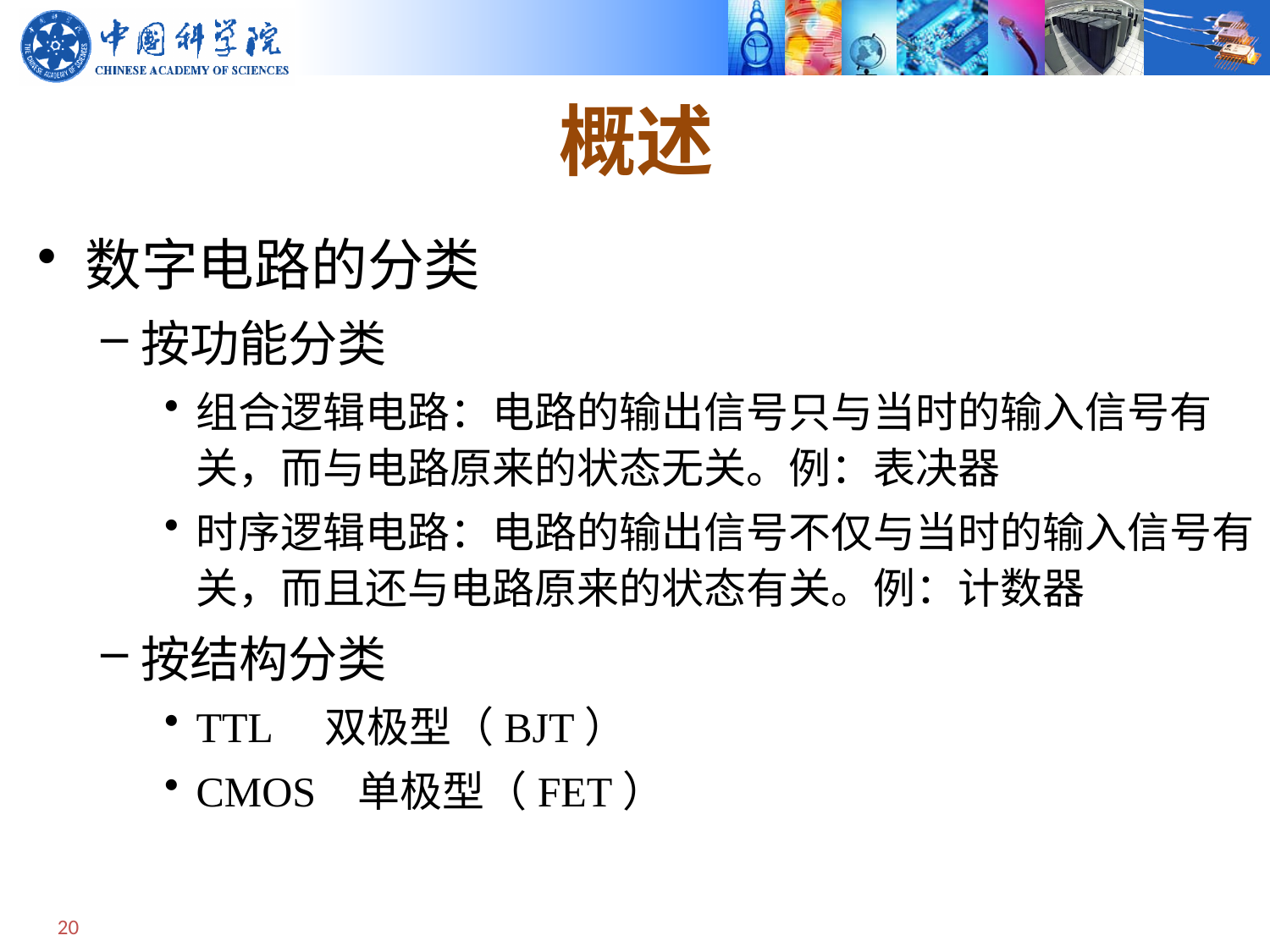

# 概述
数字电路的分类
按功能分类
组合逻辑电路：电路的输出信号只与当时的输入信号有关，而与电路原来的状态无关。例：表决器
时序逻辑电路：电路的输出信号不仅与当时的输入信号有关，而且还与电路原来的状态有关。例：计数器
按结构分类
TTL    双极型（BJT）
CMOS   单极型（FET）